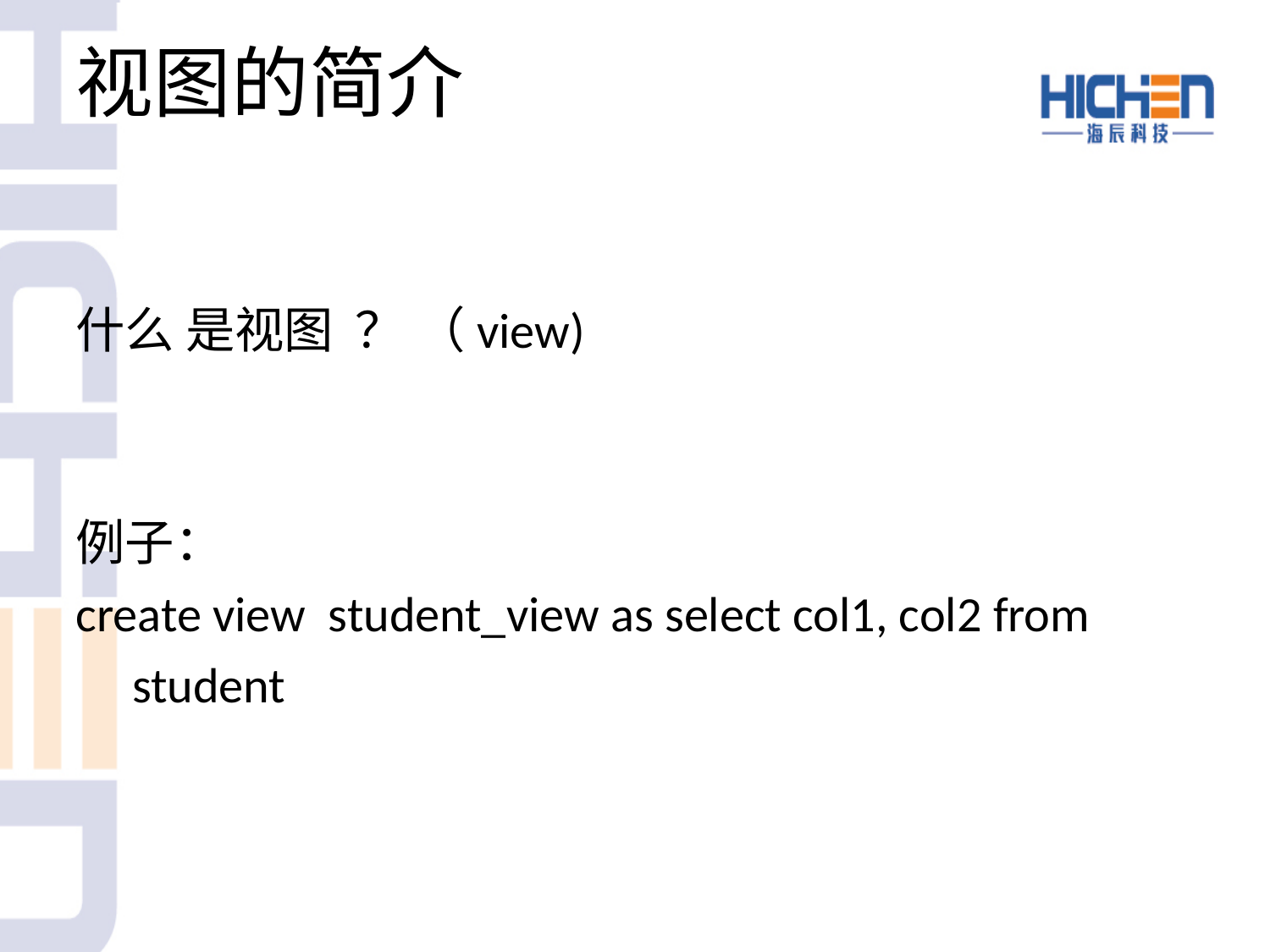

# 视图的简介

什么 是视图  ？ （view)

例子：
create view  student_view as select col1, col2 from
     student